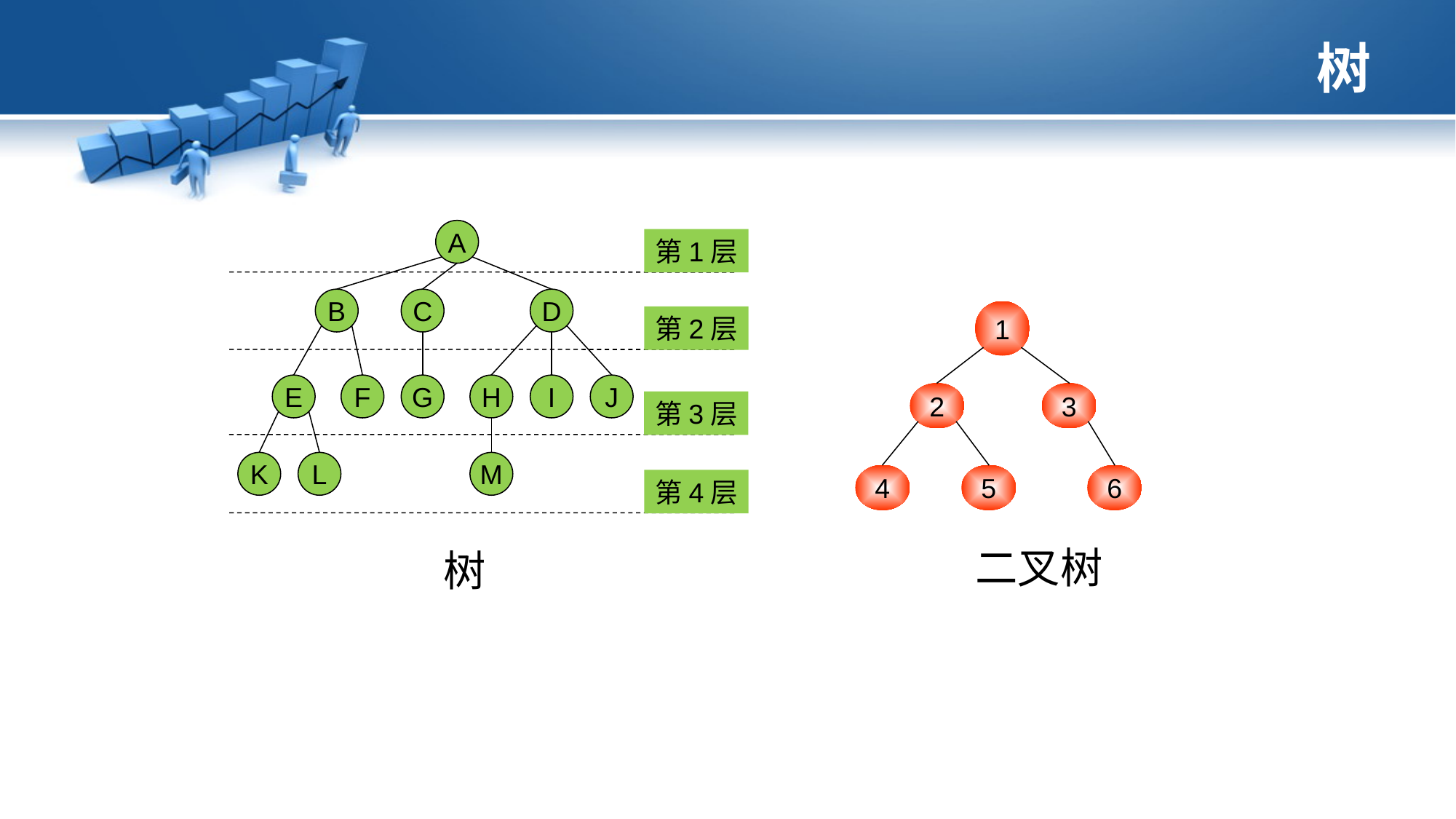

# 树
A
B
C
D
E
F
G
H
I
J
K
L
M
第1层

第2层

第3层

第4层

1
2
3
4
5
6
二叉树
树